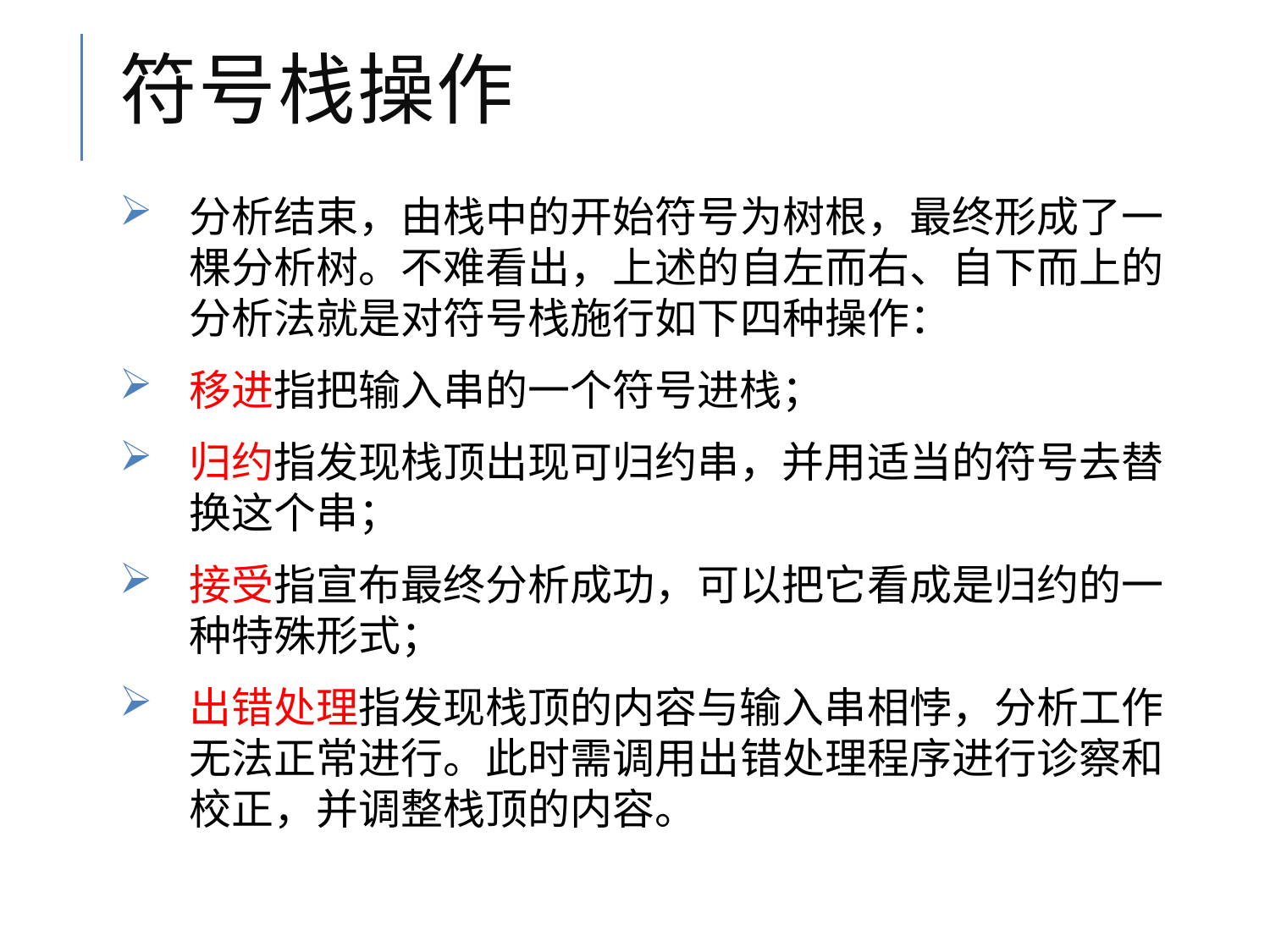

# 符号栈操作
分析结束，由栈中的开始符号为树根，最终形成了一棵分析树。不难看出，上述的自左而右、自下而上的分析法就是对符号栈施行如下四种操作：
移进指把输入串的一个符号进栈；
归约指发现栈顶出现可归约串，并用适当的符号去替换这个串；
接受指宣布最终分析成功，可以把它看成是归约的一种特殊形式；
出错处理指发现栈顶的内容与输入串相悖，分析工作无法正常进行。此时需调用出错处理程序进行诊察和校正，并调整栈顶的内容。
12